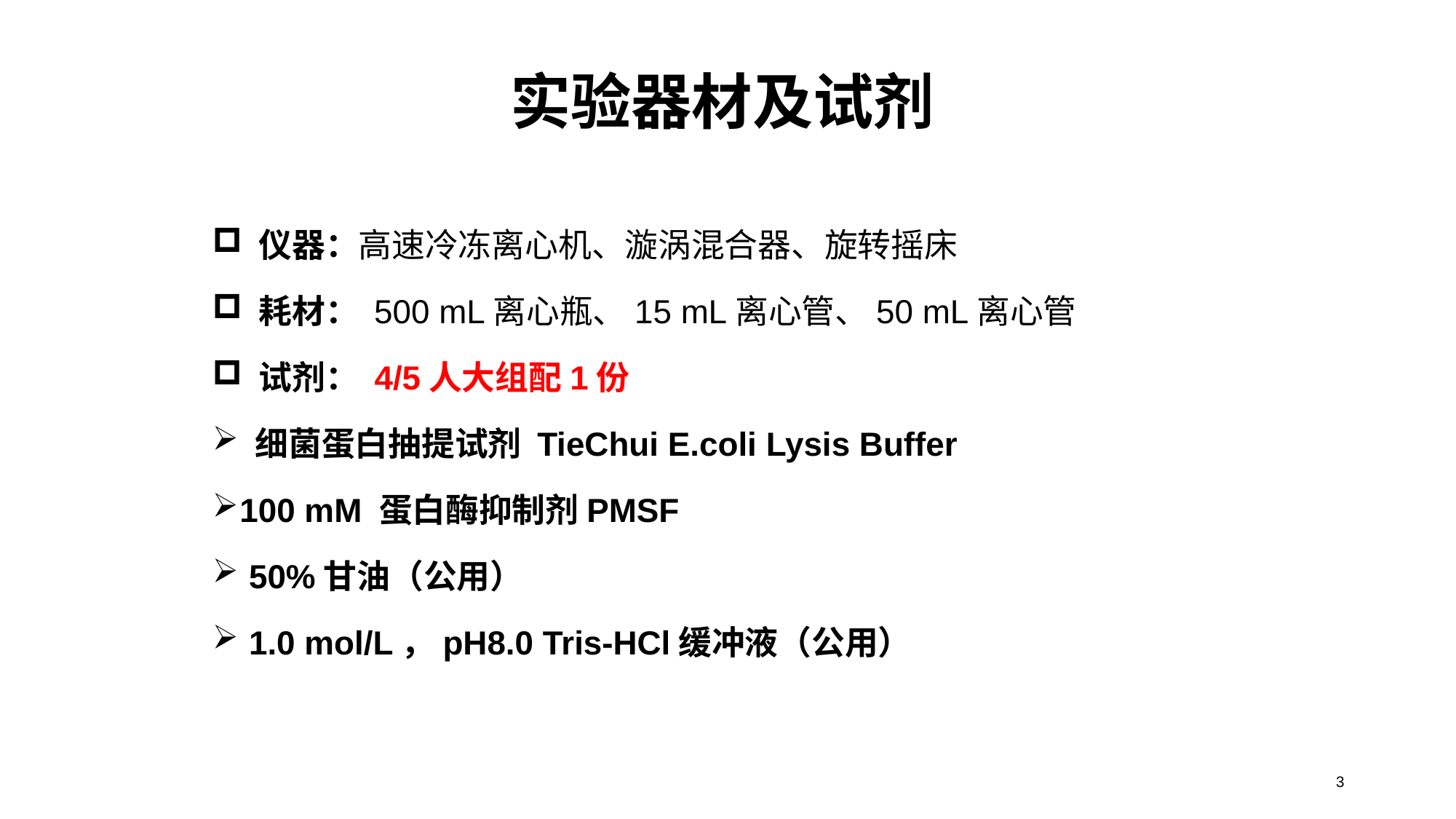

# 实验器材及试剂
 仪器：高速冷冻离心机、漩涡混合器、旋转摇床
 耗材： 500 mL离心瓶、15 mL离心管、50 mL离心管
 试剂： 4/5人大组配1份
 细菌蛋白抽提试剂 TieChui E.coli Lysis Buffer
100 mM 蛋白酶抑制剂PMSF
 50%甘油（公用）
 1.0 mol/L，pH8.0 Tris-HCl缓冲液（公用）
3